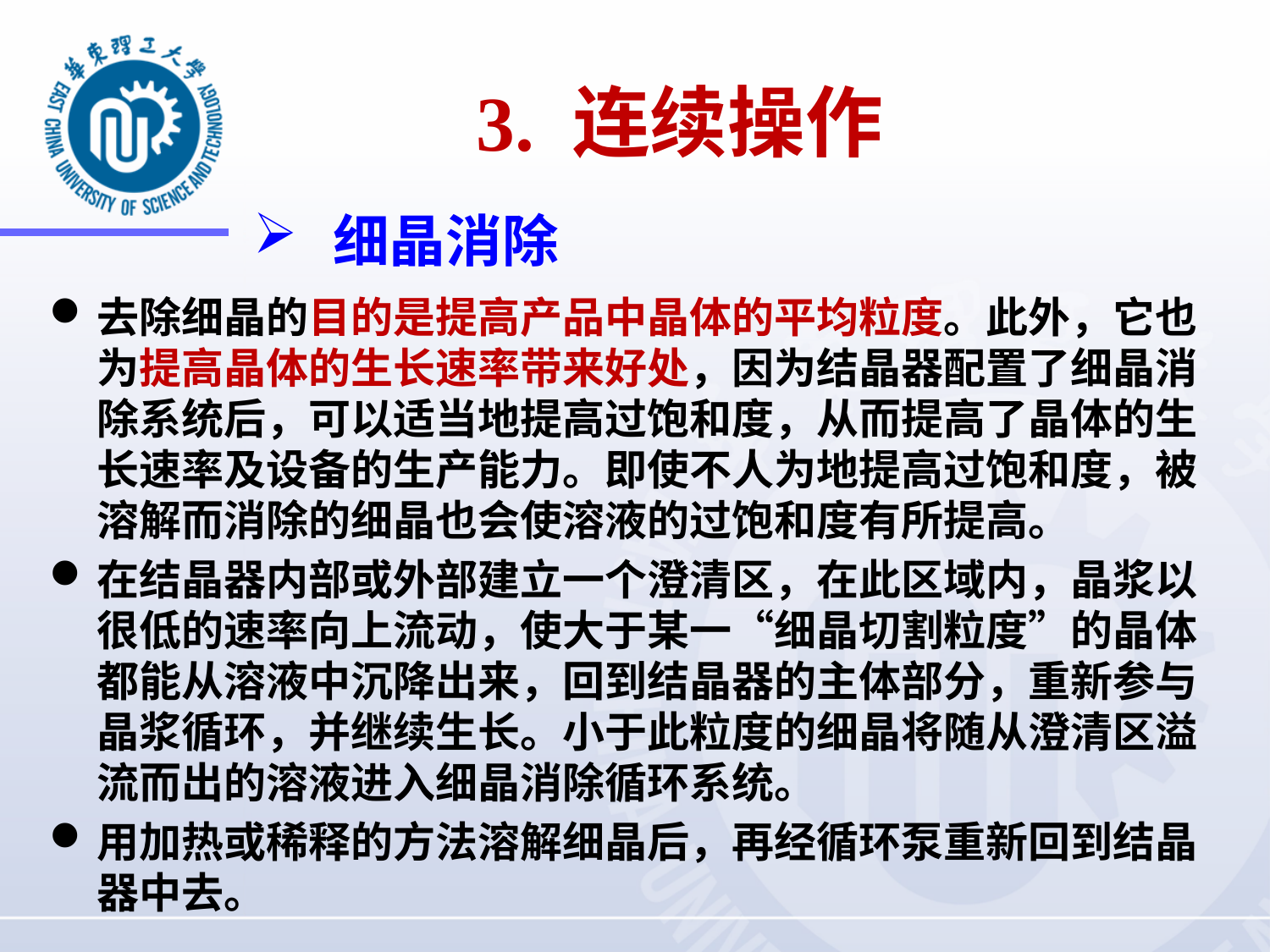

3. 连续操作
细晶消除
去除细晶的目的是提高产品中晶体的平均粒度。此外，它也为提高晶体的生长速率带来好处，因为结晶器配置了细晶消除系统后，可以适当地提高过饱和度，从而提高了晶体的生长速率及设备的生产能力。即使不人为地提高过饱和度，被溶解而消除的细晶也会使溶液的过饱和度有所提高。
在结晶器内部或外部建立一个澄清区，在此区域内，晶浆以很低的速率向上流动，使大于某一“细晶切割粒度”的晶体都能从溶液中沉降出来，回到结晶器的主体部分，重新参与晶浆循环，并继续生长。小于此粒度的细晶将随从澄清区溢流而出的溶液进入细晶消除循环系统。
用加热或稀释的方法溶解细晶后，再经循环泵重新回到结晶器中去。